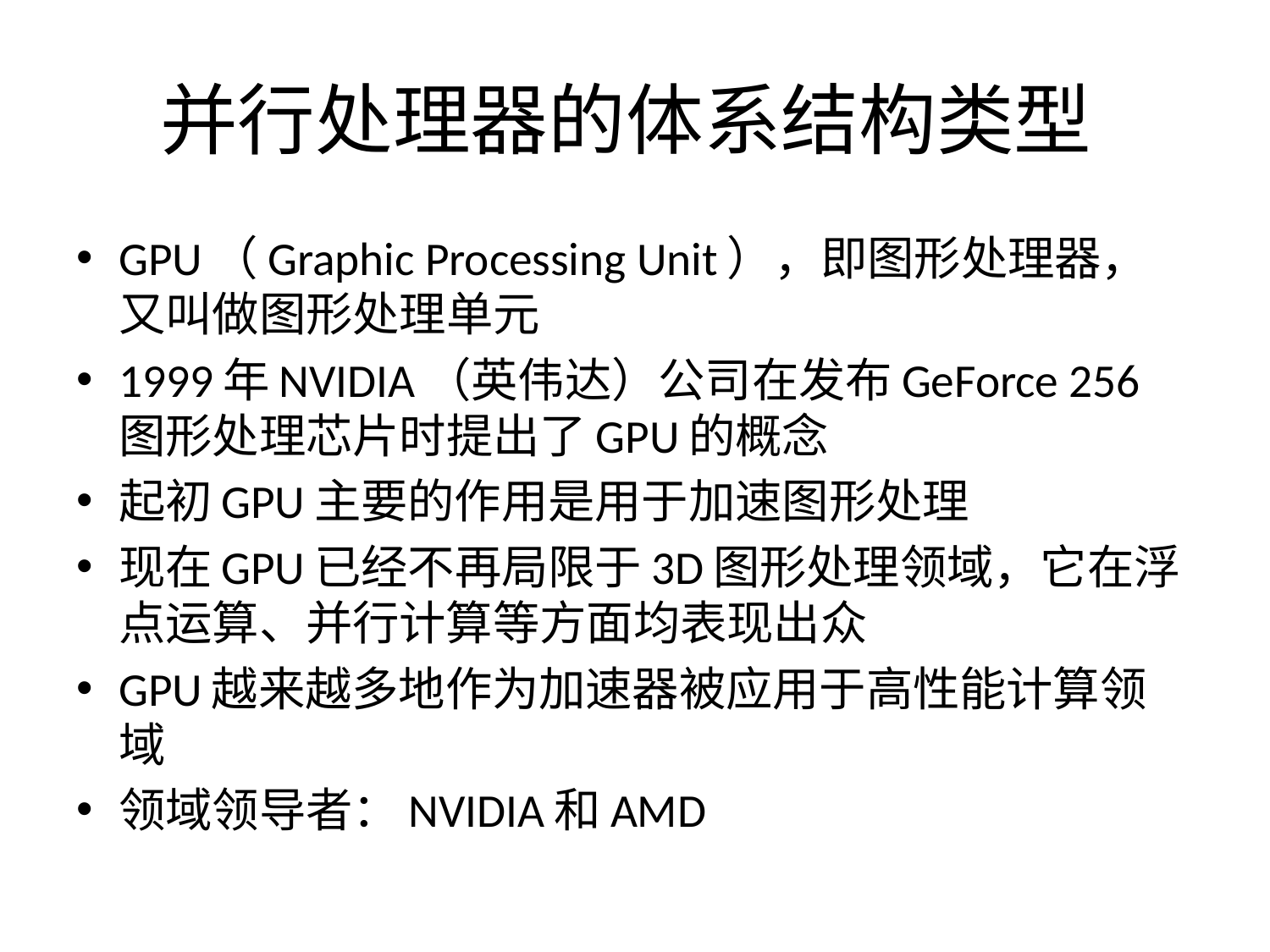

# 并行处理器的体系结构类型
GPU（Graphic Processing Unit），即图形处理器，又叫做图形处理单元
1999年NVIDIA（英伟达）公司在发布GeForce 256图形处理芯片时提出了GPU的概念
起初GPU主要的作用是用于加速图形处理
现在GPU已经不再局限于3D图形处理领域，它在浮点运算、并行计算等方面均表现出众
GPU越来越多地作为加速器被应用于高性能计算领域
领域领导者：NVIDIA和AMD